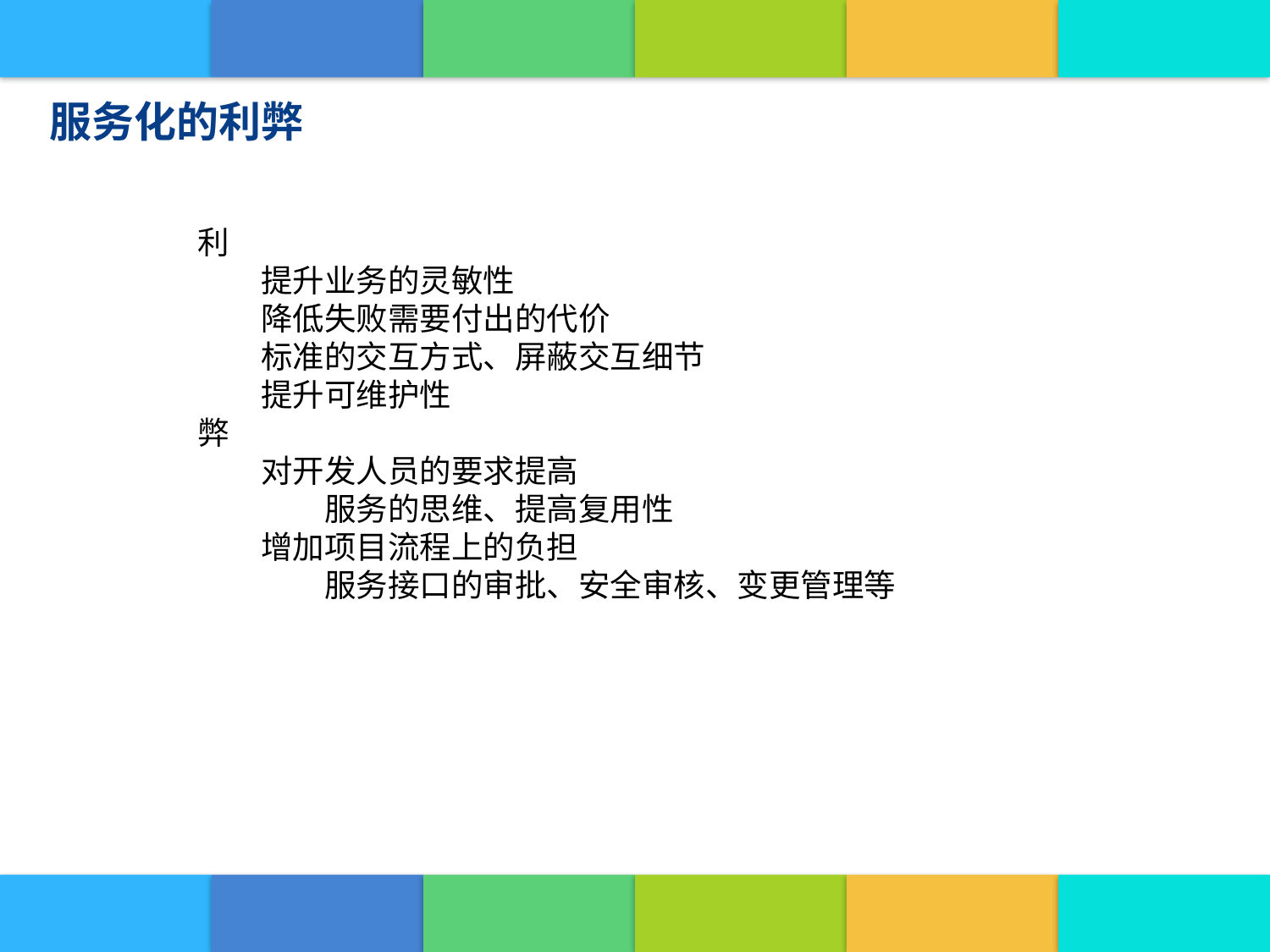

服务化的利弊
利
提升业务的灵敏性
降低失败需要付出的代价
标准的交互方式、屏蔽交互细节
提升可维护性
弊
对开发人员的要求提高
服务的思维、提高复用性
增加项目流程上的负担
服务接口的审批、安全审核、变更管理等